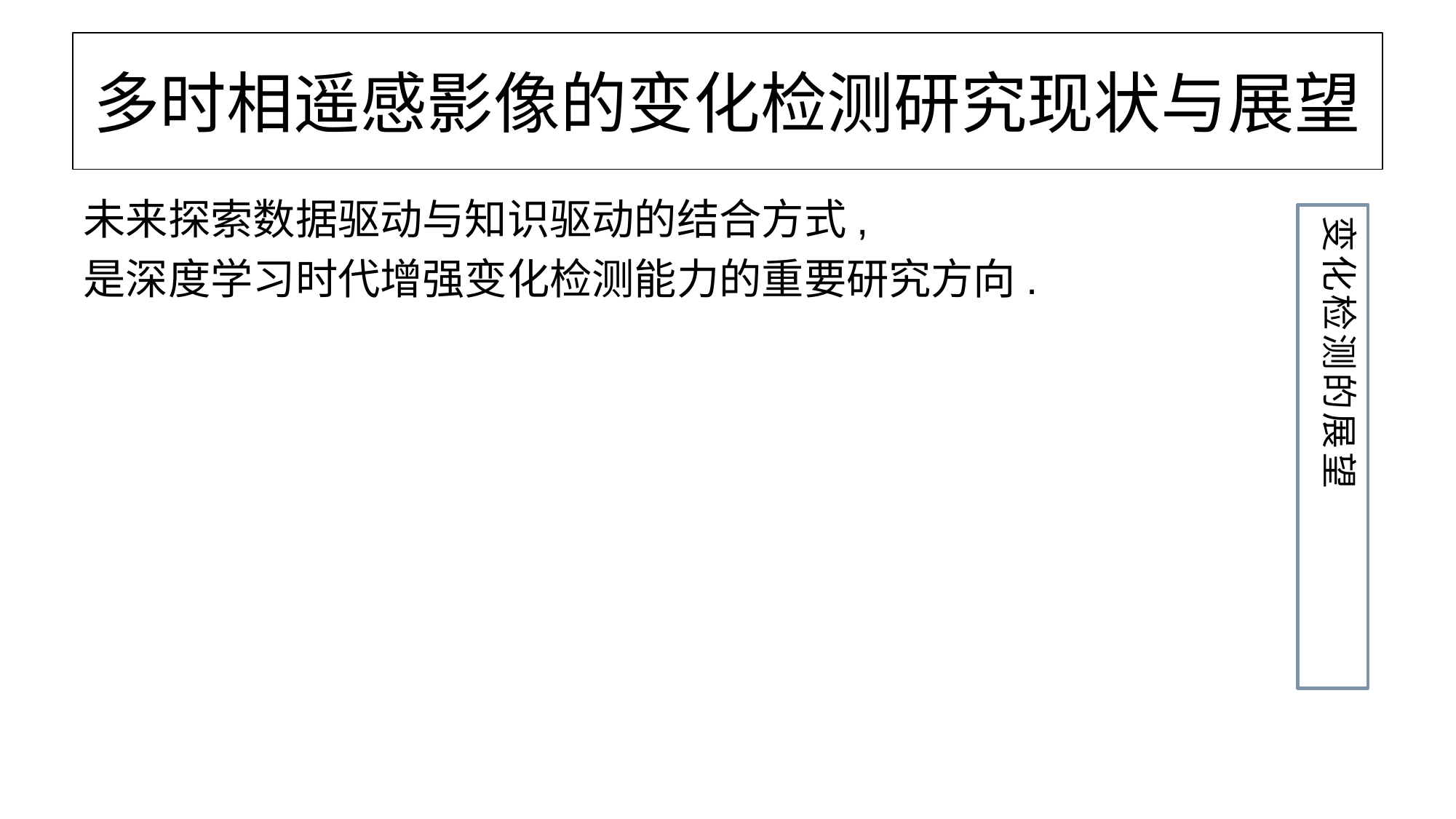

# 多时相遥感影像的变化检测研究现状与展望
未来探索数据驱动与知识驱动的结合方式,
是深度学习时代增强变化检测能力的重要研究方向.
变化检测的展望